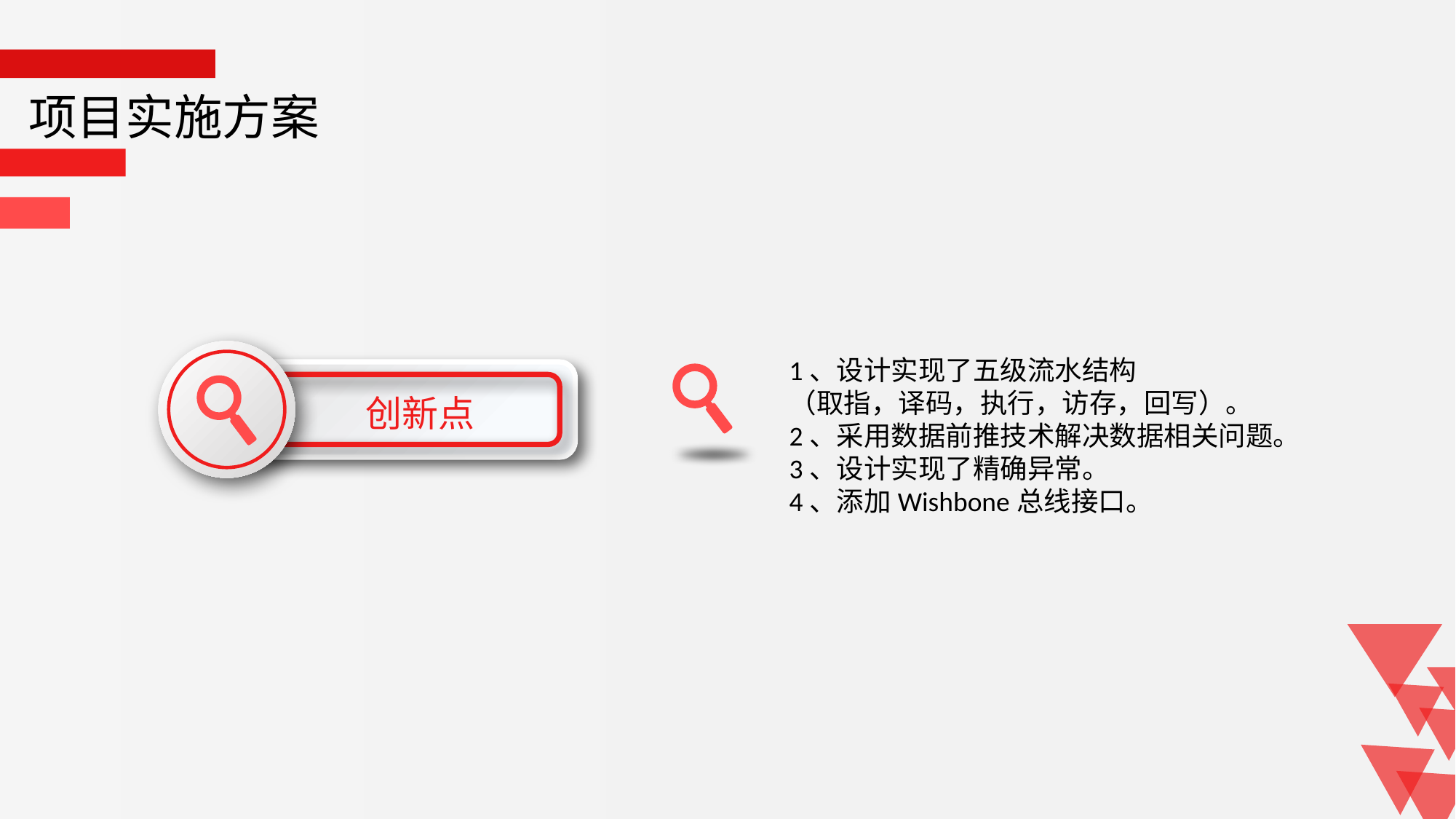

项目实施方案

1、设计实现了五级流水结构
（取指，译码，执行，访存，回写）。
2、采用数据前推技术解决数据相关问题。
3、设计实现了精确异常。
4、添加Wishbone总线接口。

创新点